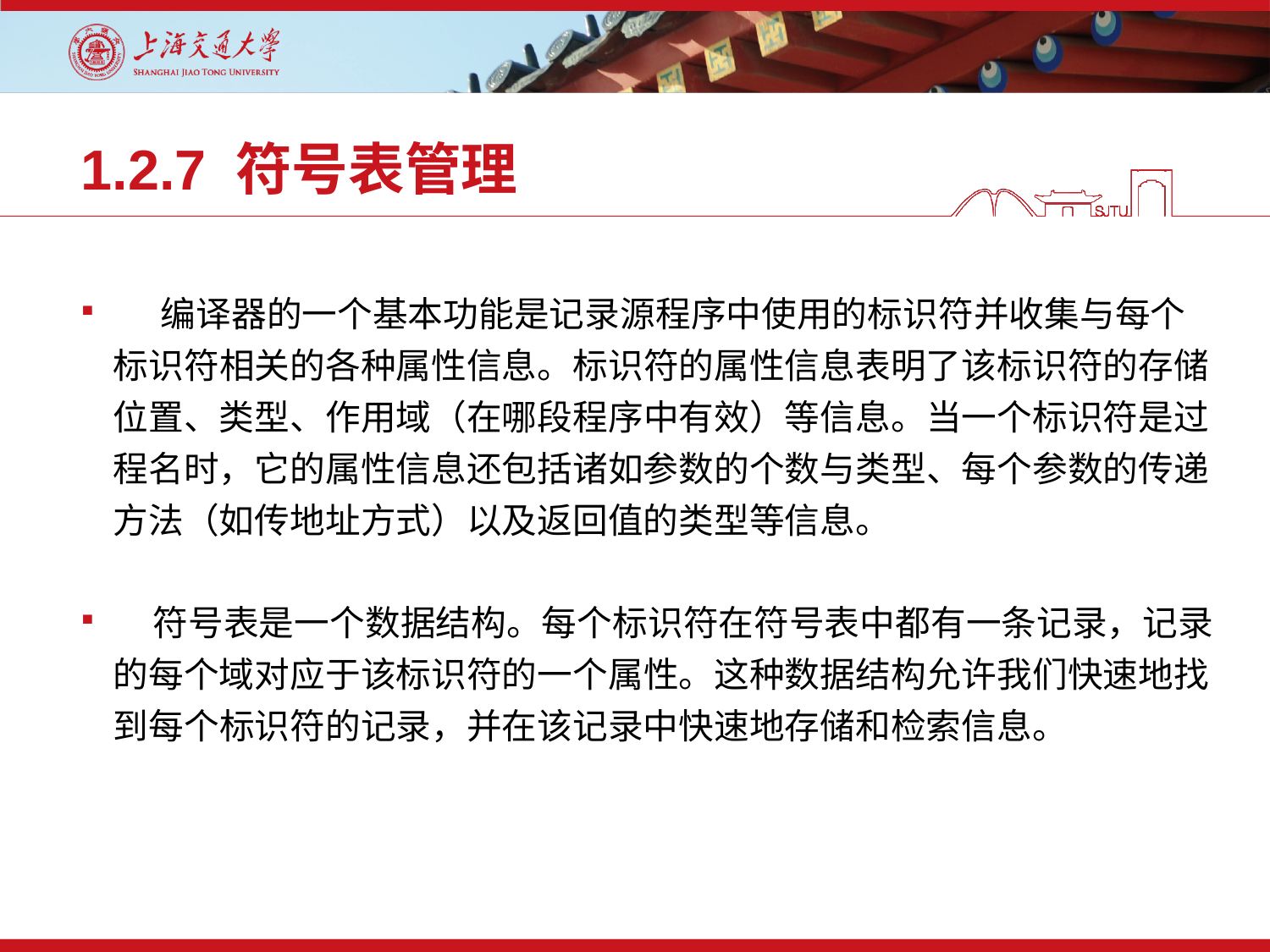

# 1.2.7 符号表管理

     编译器的一个基本功能是记录源程序中使用的标识符并收集与每个
   标识符相关的各种属性信息。标识符的属性信息表明了该标识符的存储
   位置、类型、作用域（在哪段程序中有效）等信息。当一个标识符是过
   程名时，它的属性信息还包括诸如参数的个数与类型、每个参数的传递
   方法（如传地址方式）以及返回值的类型等信息。

    符号表是一个数据结构。每个标识符在符号表中都有一条记录，记录
   的每个域对应于该标识符的一个属性。这种数据结构允许我们快速地找
   到每个标识符的记录，并在该记录中快速地存储和检索信息。